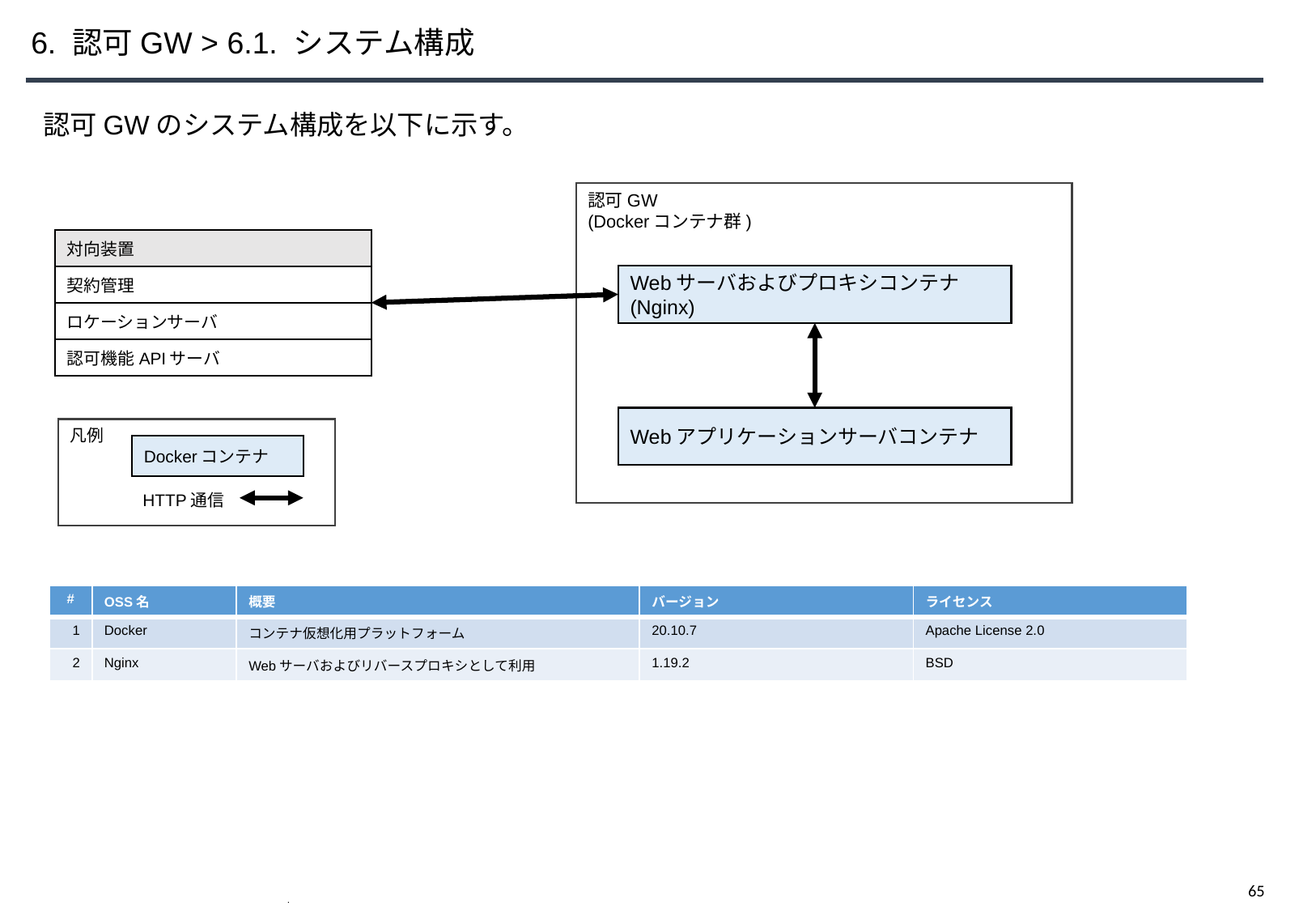

# 6. 認可GW > 6.1. システム構成
認可GWのシステム構成を以下に示す。
認可GW
(Dockerコンテナ群)
| 対向装置 |
| --- |
| 契約管理 |
| ロケーションサーバ |
| 認可機能APIサーバ |
Webサーバおよびプロキシコンテナ(Nginx)
Webアプリケーションサーバコンテナ
凡例
Dockerコンテナ
HTTP通信
| # | OSS名 | 概要 | バージョン | ライセンス |
| --- | --- | --- | --- | --- |
| 1 | Docker | コンテナ仮想化用プラットフォーム | 20.10.7 | Apache License 2.0 |
| 2 | Nginx | Webサーバおよびリバースプロキシとして利用 | 1.19.2 | BSD |